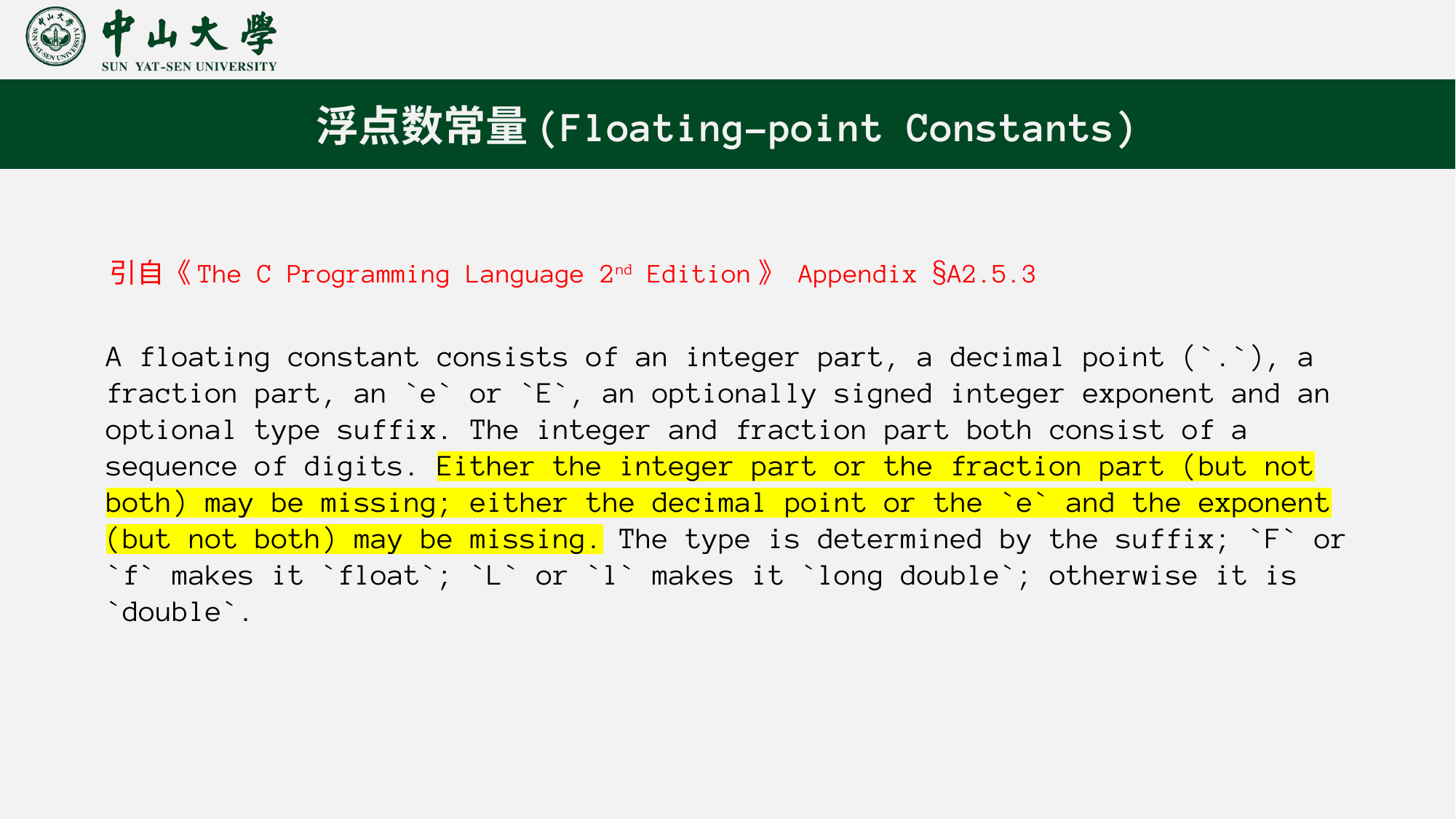

浮点数常量(Floating-point Constants)
引自《The C Programming Language 2nd Edition》 Appendix §A2.5.3
A floating constant consists of an integer part, a decimal point (`.`), a fraction part, an `e` or `E`, an optionally signed integer exponent and an optional type suffix. The integer and fraction part both consist of a sequence of digits. Either the integer part or the fraction part (but not both) may be missing; either the decimal point or the `e` and the exponent (but not both) may be missing. The type is determined by the suffix; `F` or `f` makes it `float`; `L` or `l` makes it `long double`; otherwise it is `double`.